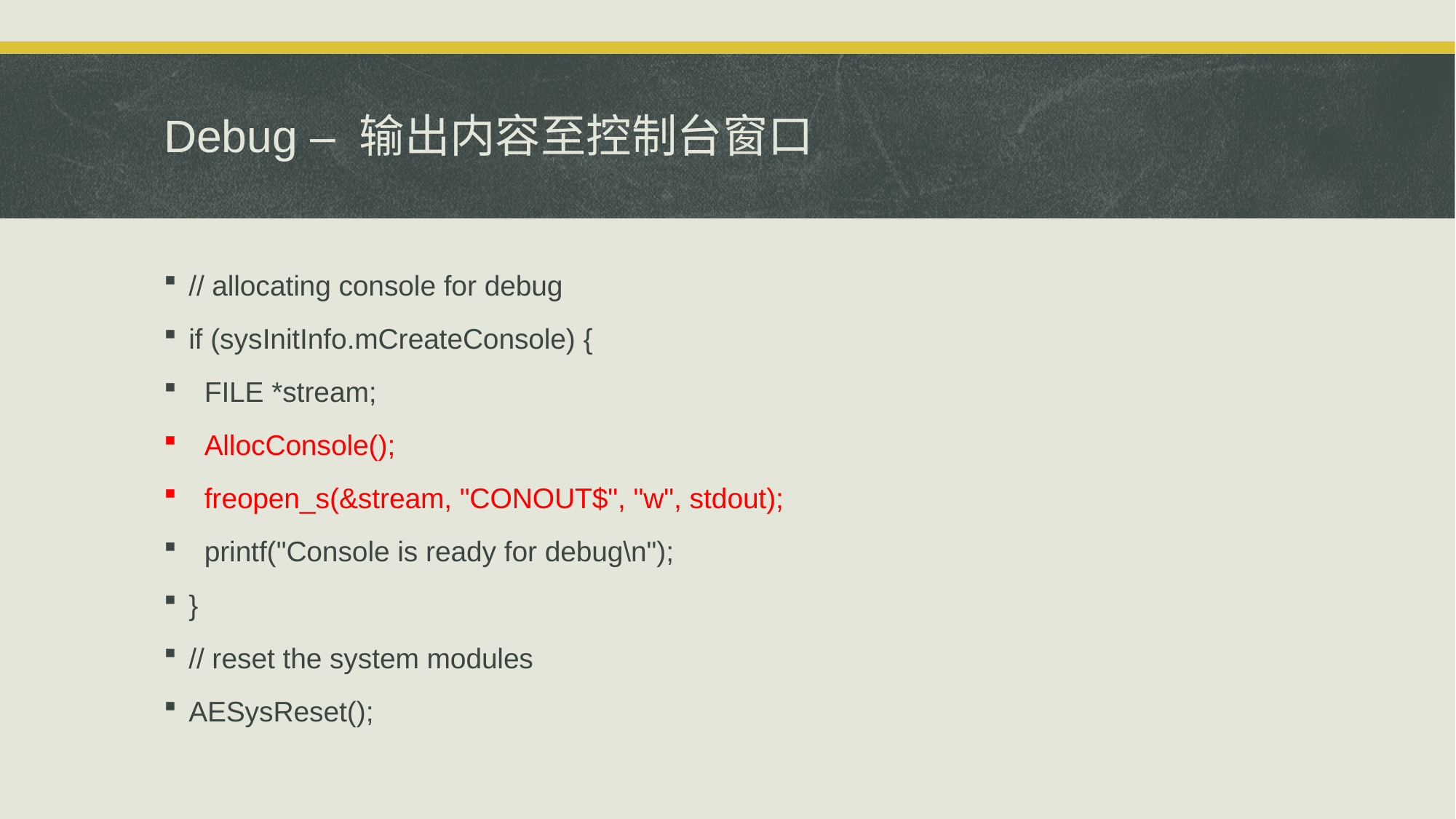

# Debug – 输出内容至控制台窗口
// allocating console for debug
if (sysInitInfo.mCreateConsole) {
  FILE *stream;
  AllocConsole();
  freopen_s(&stream, "CONOUT$", "w", stdout);
  printf("Console is ready for debug\n");
}
// reset the system modules
AESysReset();